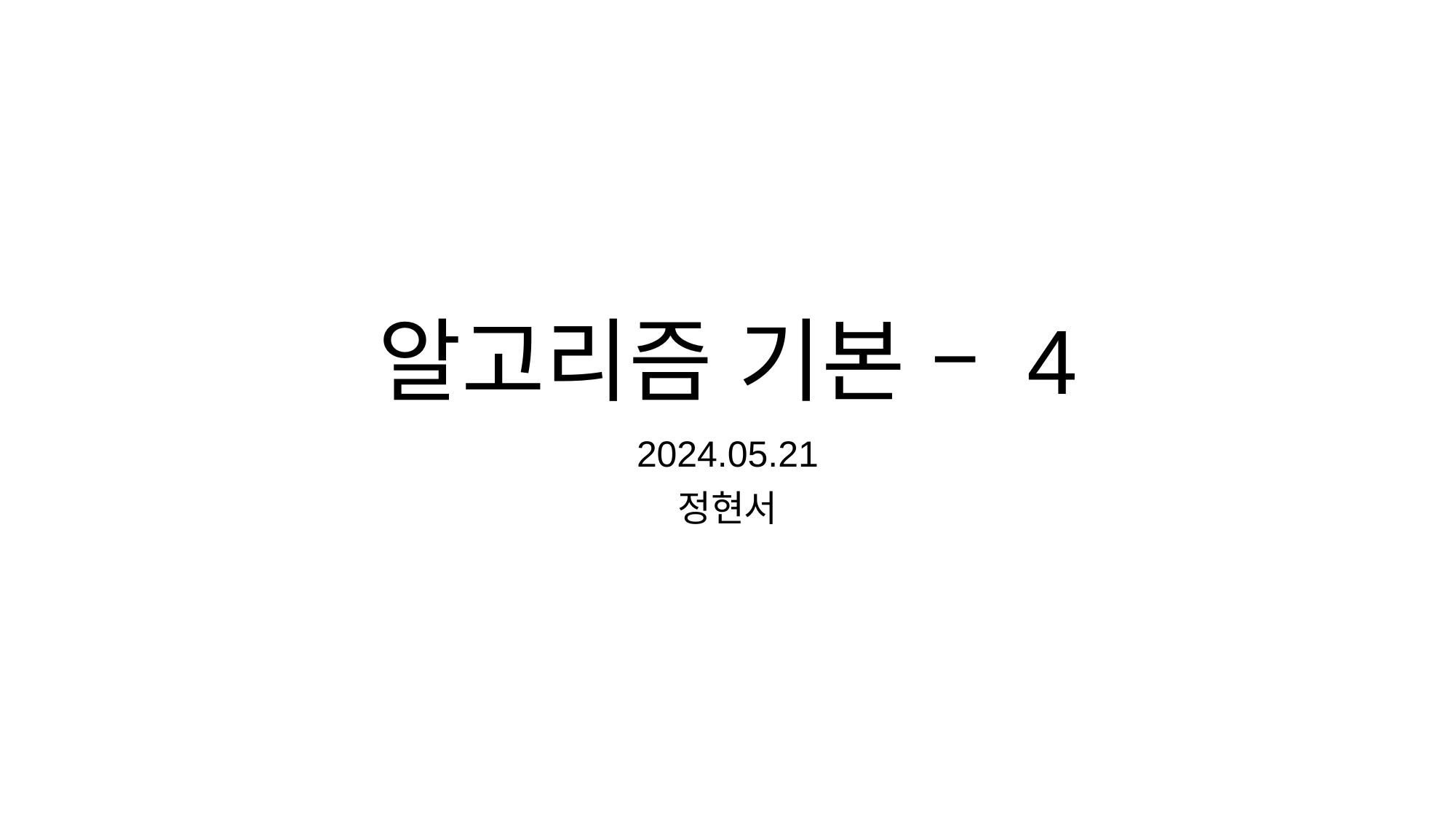

# 알고리즘 기본 – 4
2024.05.21
정현서